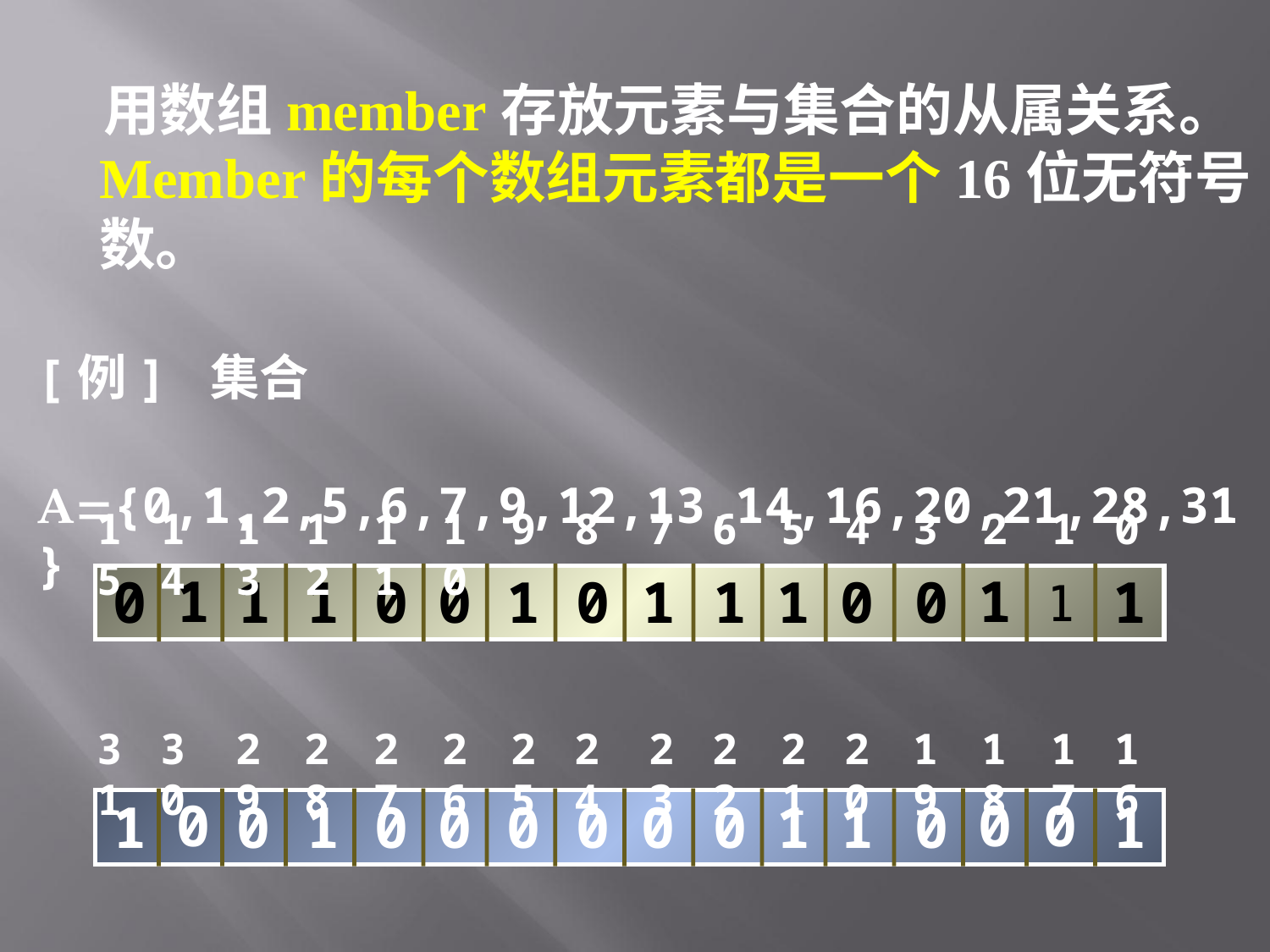

用数组member存放元素与集合的从属关系。 Member的每个数组元素都是一个16位无符号数。

[例] 集合
 A={0,1,2,5,6,7,9,12,13,14,16,20,21,28,31}

15
14
13
12
11
10
9
8
7
6
5
4
3
2
1
0
1
1

0
1
1
0
0
1
0
1
1
1
0
0
1

1
31
30
29
28
27
26
25
24
23
22
21
20
19
18
17
16
0
0
0
1
0
1
0
0
0
0
0
0
1
1
0
1